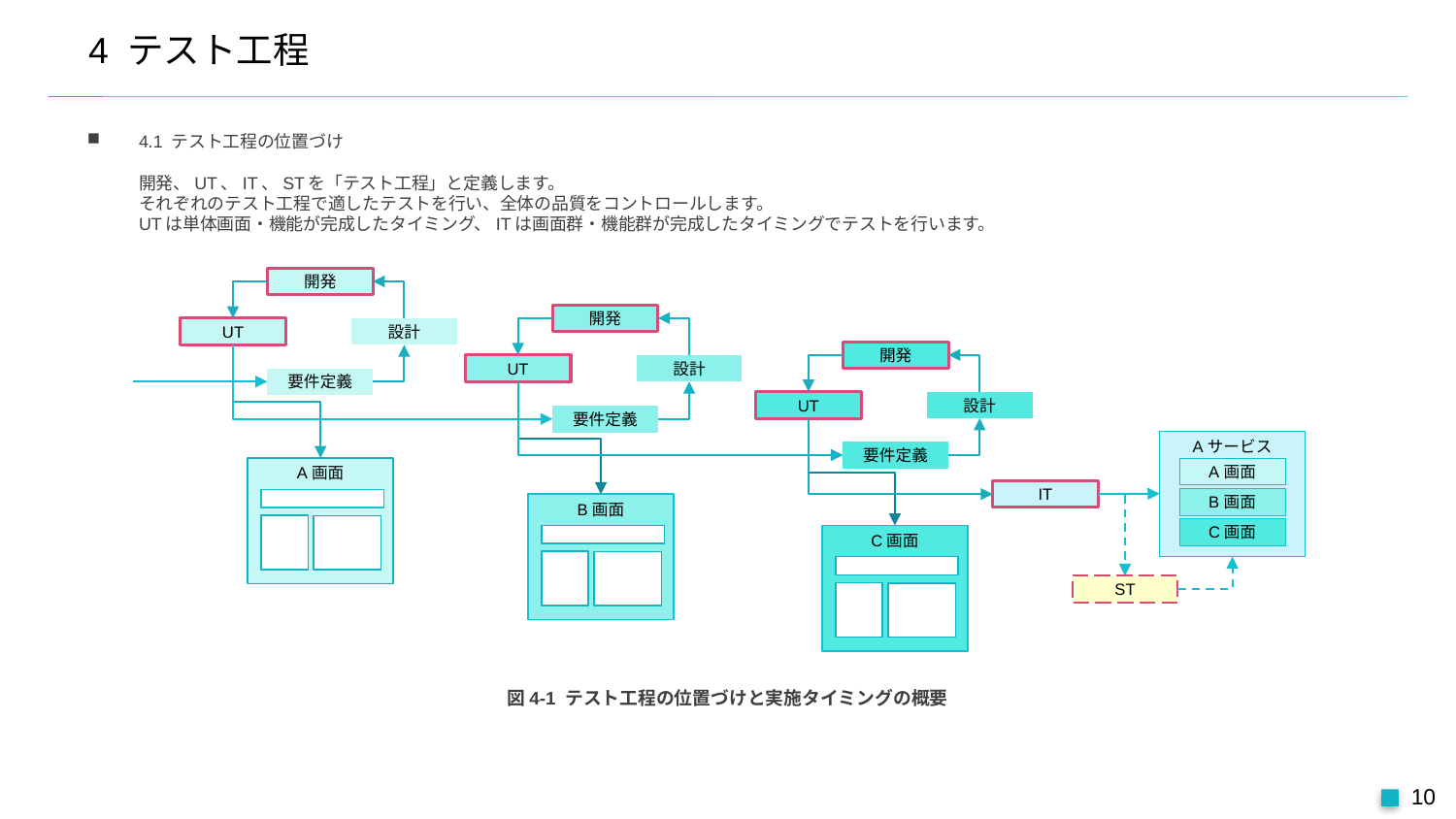

# 4 テスト工程
4.1 テスト工程の位置づけ
開発、UT、IT、STを「テスト工程」と定義します。
それぞれのテスト工程で適したテストを行い、全体の品質をコントロールします。
UTは単体画面・機能が完成したタイミング、ITは画面群・機能群が完成したタイミングでテストを行います。

開発
開発
UT
設計
開発
設計
UT
要件定義
設計
UT
要件定義

Aサービス
要件定義

A画面
A画面
IT
B画面

B画面

C画面

C画面

ST

図4-1 テスト工程の位置づけと実施タイミングの概要